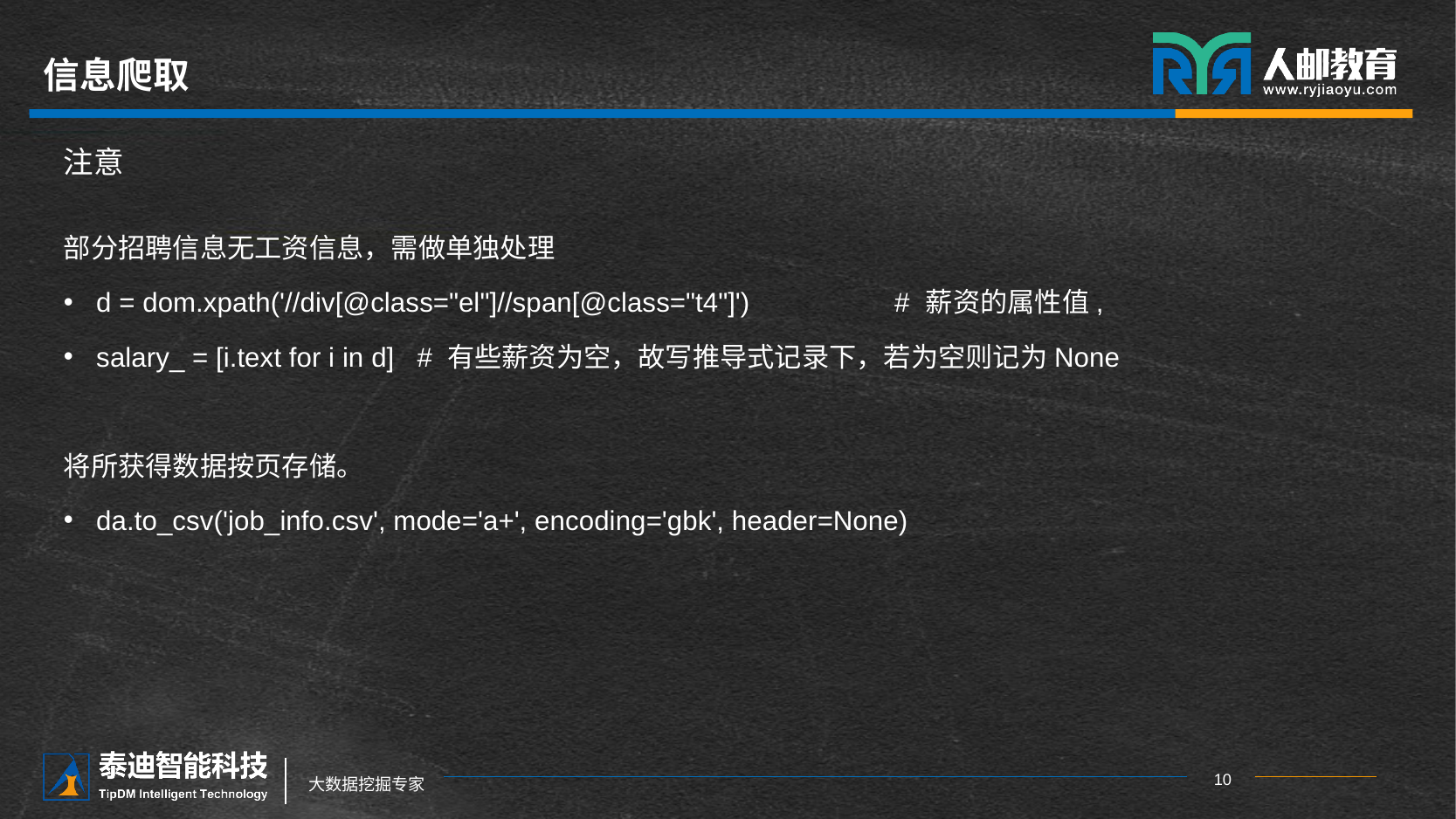

# 信息爬取
注意
部分招聘信息无工资信息，需做单独处理
d = dom.xpath('//div[@class="el"]//span[@class="t4"]')                   # 薪资的属性值,
salary_ = [i.text for i in d]   # 有些薪资为空，故写推导式记录下，若为空则记为None

将所获得数据按页存储。
da.to_csv('job_info.csv', mode='a+', encoding='gbk', header=None)